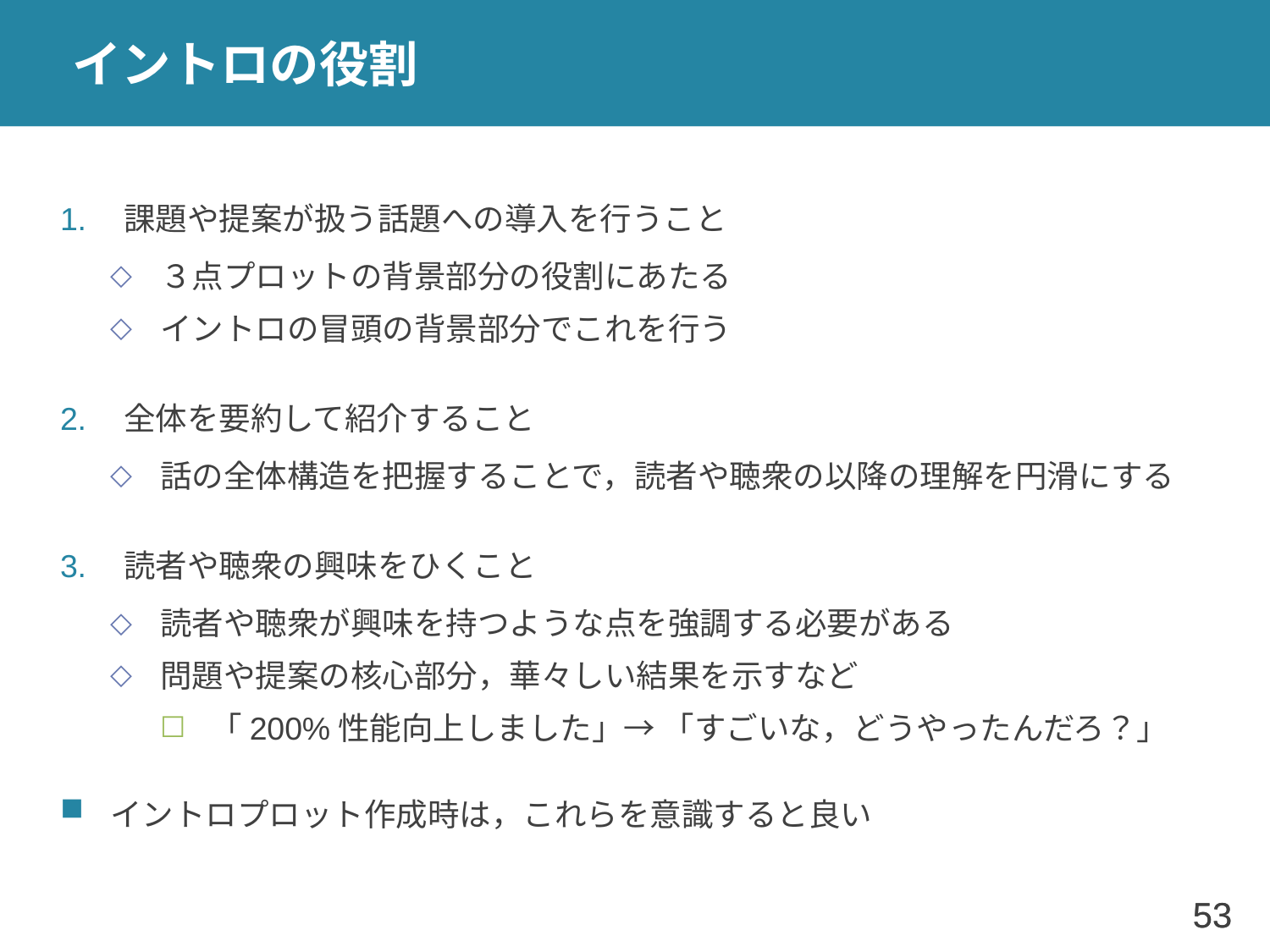

# イントロの役割
課題や提案が扱う話題への導入を行うこと
３点プロットの背景部分の役割にあたる
イントロの冒頭の背景部分でこれを行う
全体を要約して紹介すること
話の全体構造を把握することで，読者や聴衆の以降の理解を円滑にする
読者や聴衆の興味をひくこと
読者や聴衆が興味を持つような点を強調する必要がある
問題や提案の核心部分，華々しい結果を示すなど
「200%性能向上しました」→ 「すごいな，どうやったんだろ？」
イントロプロット作成時は，これらを意識すると良い